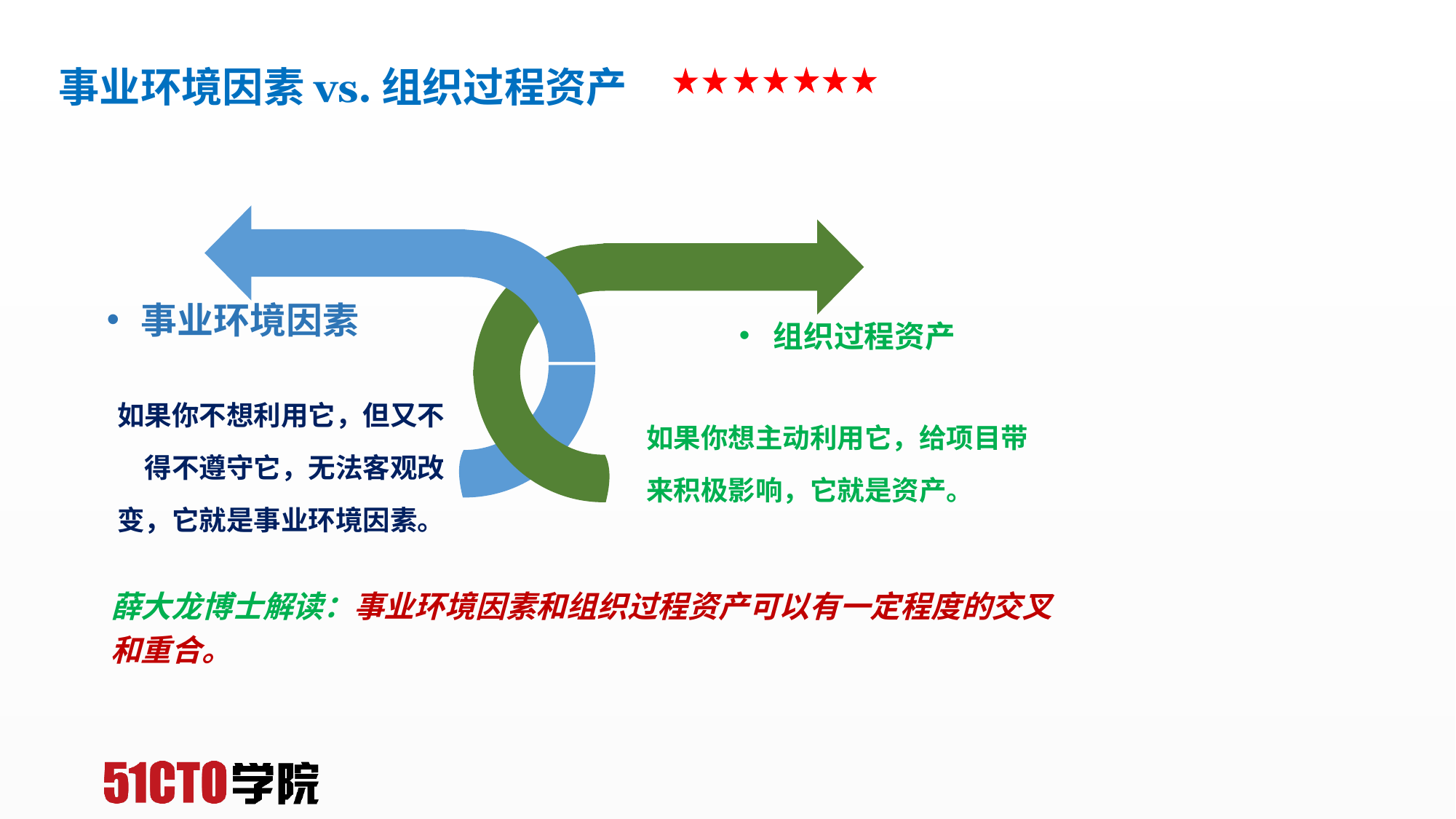

# 事业环境因素vs.组织过程资产

事业环境因素
组织过程资产

如果你不想利用它，但又不得不遵守它，无法客观改变，它就是事业环境因素。
如果你想主动利用它，给项目带来积极影响，它就是资产。

薛大龙博士解读：事业环境因素和组织过程资产可以有一定程度的交叉和重合。